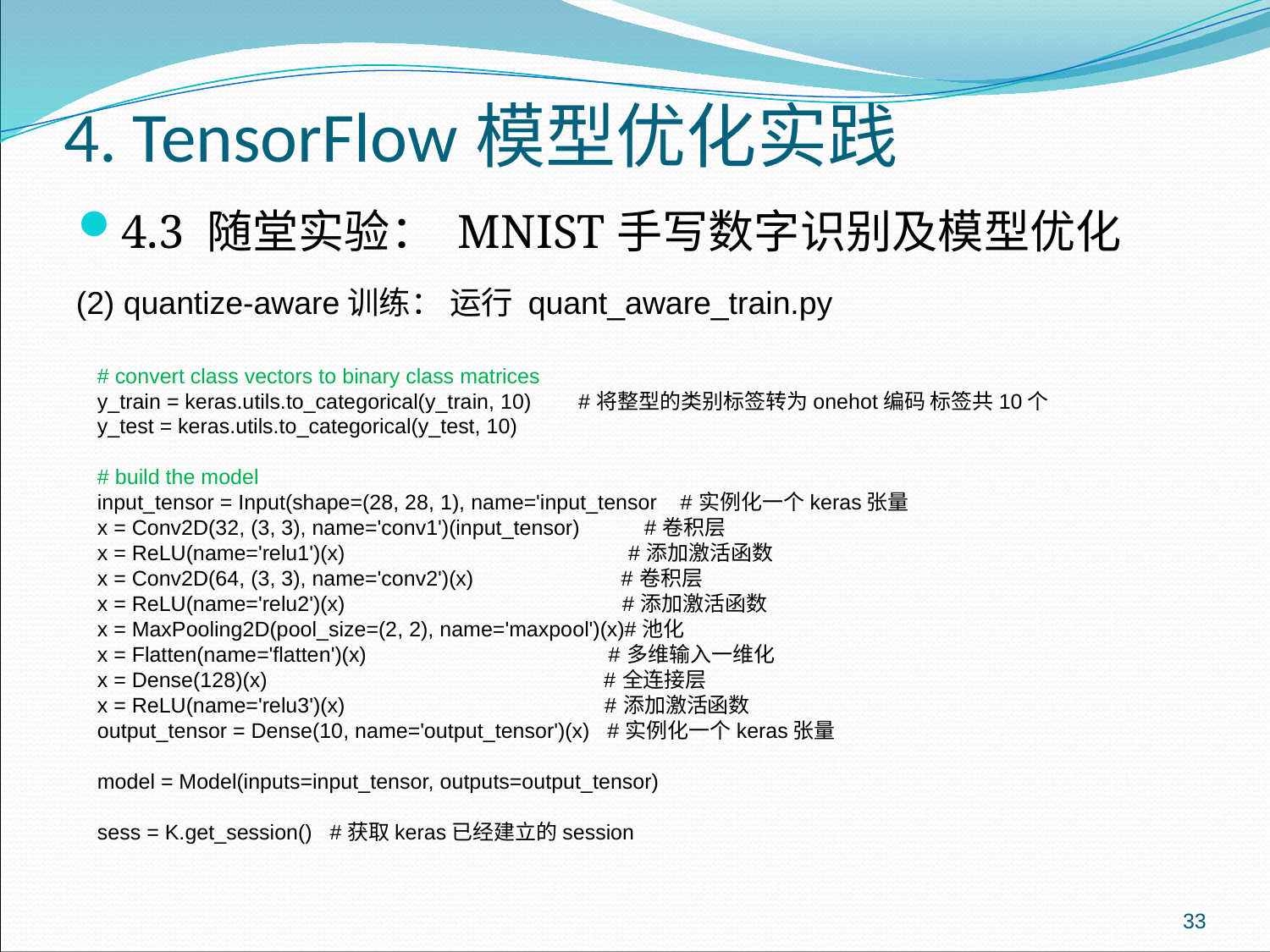

4. TensorFlow模型优化实践
4.3 随堂实验： MNIST手写数字识别及模型优化
(2) quantize-aware训练： 运行 quant_aware_train.py
# convert class vectors to binary class matrices y_train = keras.utils.to_categorical(y_train, 10)        #将整型的类别标签转为onehot编码 标签共10个 y_test = keras.utils.to_categorical(y_test, 10) # build the model input_tensor = Input(shape=(28, 28, 1), name='input_tensor    #实例化一个keras张量 x = Conv2D(32, (3, 3), name='conv1')(input_tensor)           #卷积层 x = ReLU(name='relu1')(x)                                                #添加激活函数 x = Conv2D(64, (3, 3), name='conv2')(x)                         #卷积层 x = ReLU(name='relu2')(x)                                               #添加激活函数 x = MaxPooling2D(pool_size=(2, 2), name='maxpool')(x)#池化 x = Flatten(name='flatten')(x)                                         #多维输入一维化 x = Dense(128)(x)                                                         #全连接层 x = ReLU(name='relu3')(x)                                            #添加激活函数 output_tensor = Dense(10, name='output_tensor')(x)   #实例化一个keras张量 model = Model(inputs=input_tensor, outputs=output_tensor) sess = K.get_session()   #获取keras已经建立的session
33